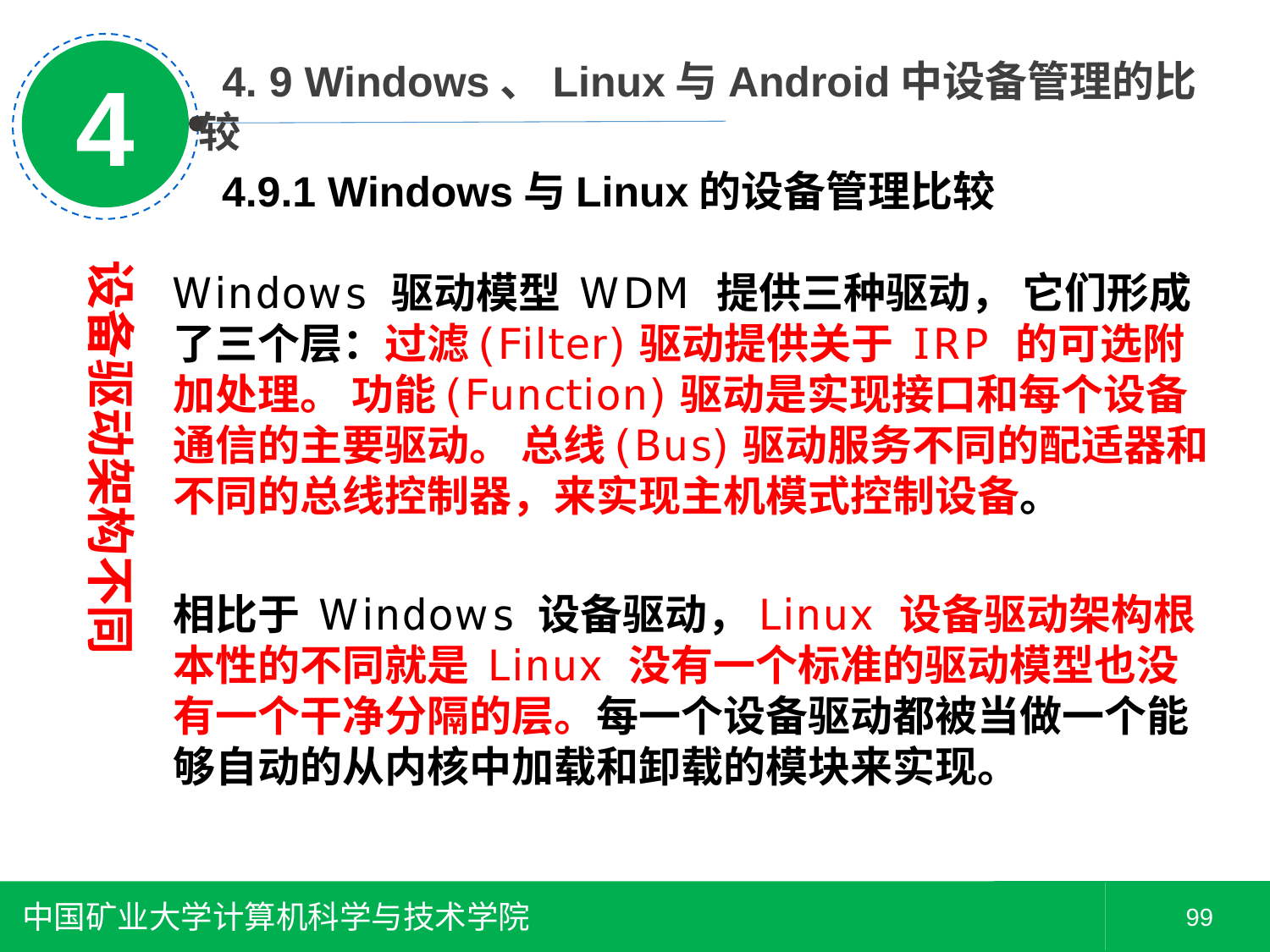

4
  4. 9 Windows、Linux与Android中设备管理的比较

4.9.1 Windows与Linux的设备管理比较
设备驱动架构不同
Windows 驱动模型 WDM 提供三种驱动， 它们形成了三个层：过滤(Filter)驱动提供关于 IRP 的可选附加处理。 功能(Function)驱动是实现接口和每个设备通信的主要驱动。 总线(Bus)驱动服务不同的配适器和不同的总线控制器，来实现主机模式控制设备。

相比于 Windows 设备驱动，Linux 设备驱动架构根本性的不同就是 Linux 没有一个标准的驱动模型也没有一个干净分隔的层。每一个设备驱动都被当做一个能够自动的从内核中加载和卸载的模块来实现。